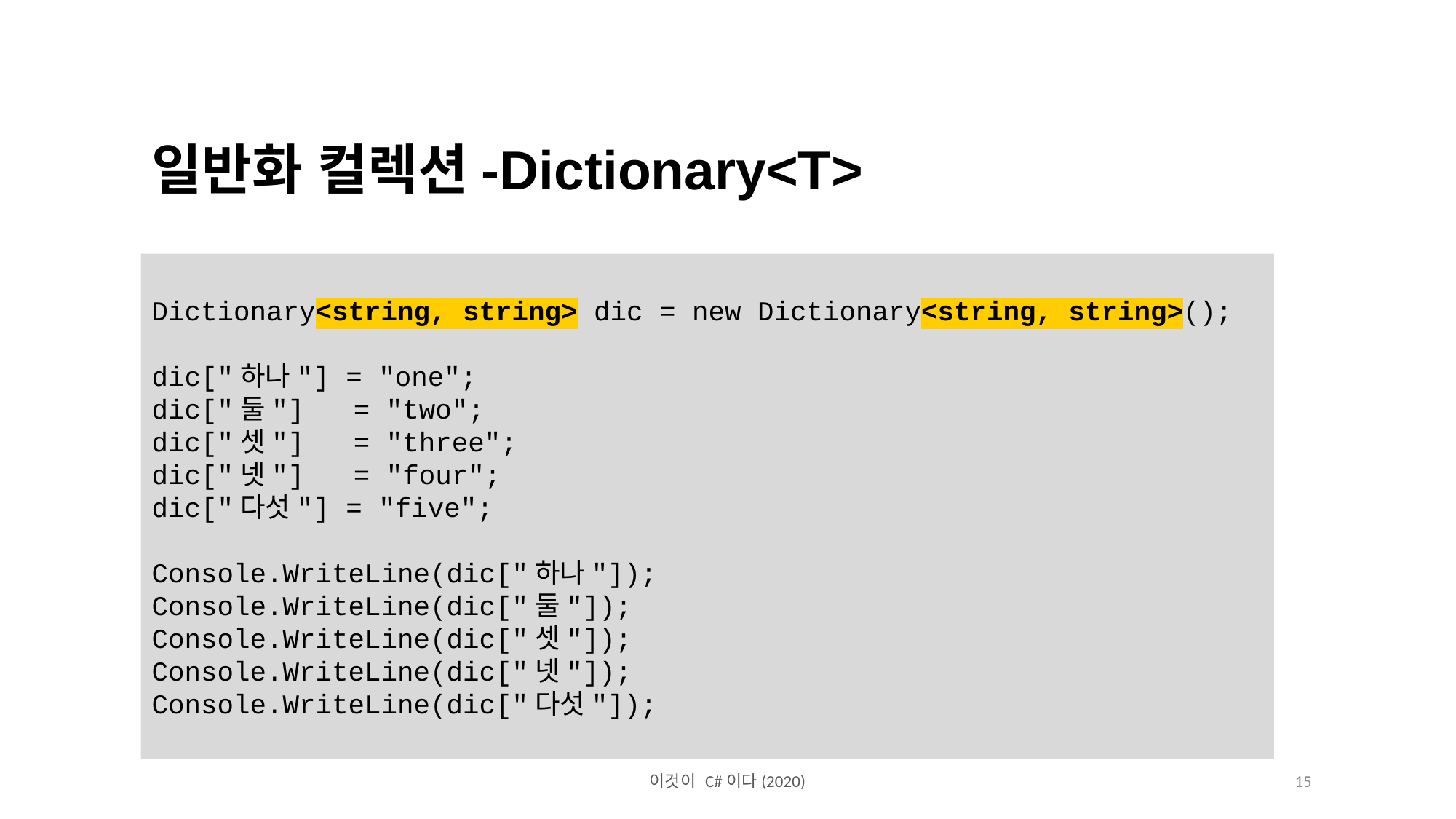

일반화 컬렉션-Dictionary<T>

Dictionary<string, string> dic = new Dictionary<string, string>();

dic["하나"] = "one";
dic["둘"]   = "two";
dic["셋"]   = "three";
dic["넷"]   = "four";
dic["다섯"] = "five";

Console.WriteLine(dic["하나"]);
Console.WriteLine(dic["둘"]);
Console.WriteLine(dic["셋"]);
Console.WriteLine(dic["넷"]);
Console.WriteLine(dic["다섯"]);
이것이 C#이다(2020)
15